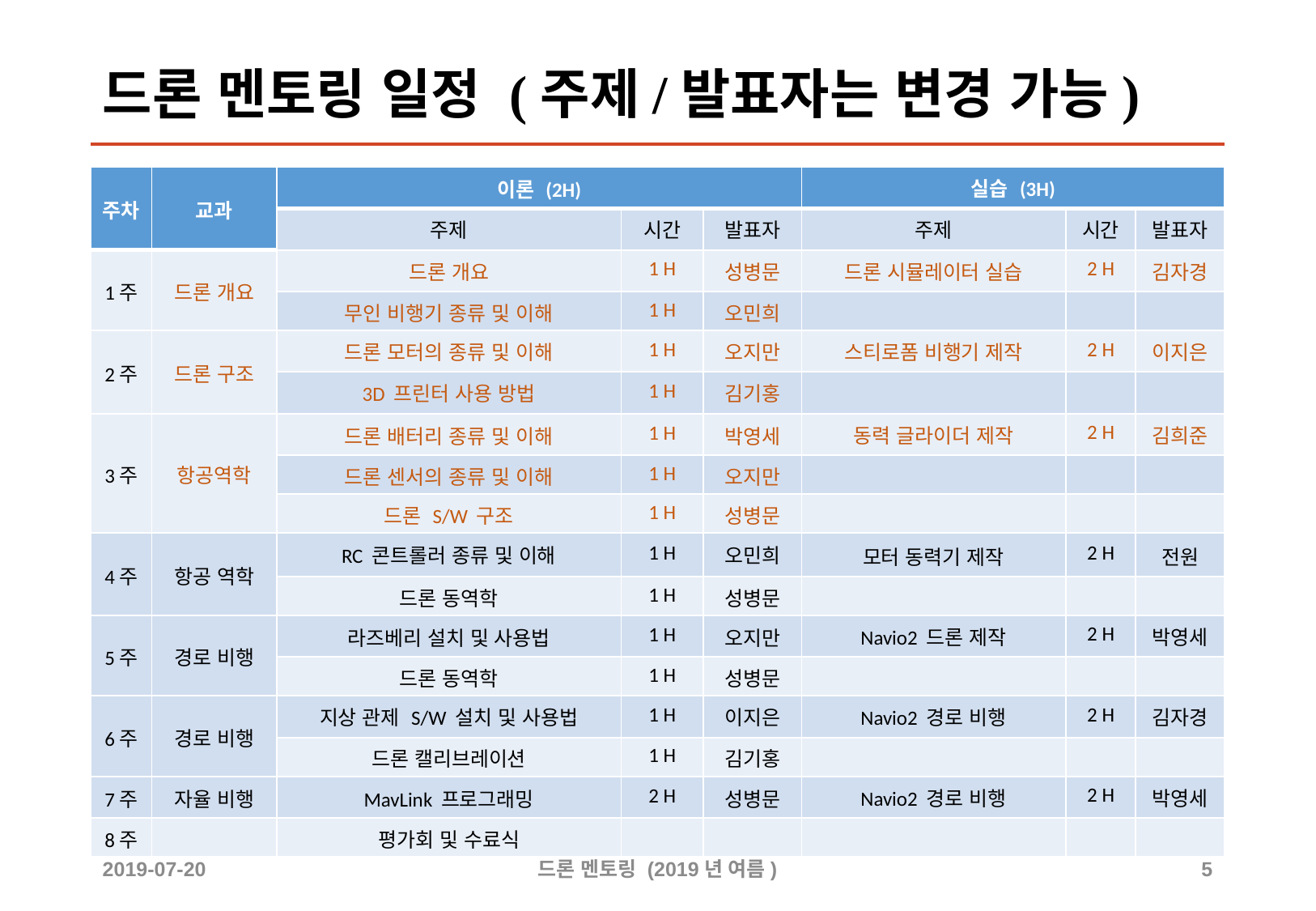

# 드론 멘토링 일정 (주제/발표자는 변경 가능)
| 주차 | 교과 | 이론 (2H) |  |  | 실습 (3H) |  |  |
| --- | --- | --- | --- | --- | --- | --- | --- |
|  |  | 주제 | 시간 | 발표자 | 주제 | 시간 | 발표자 |
| 1주 | 드론 개요 | 드론 개요 | 1 H | 성병문 | 드론 시뮬레이터 실습 | 2 H | 김자경 |
|  |  | 무인 비행기 종류 및 이해 | 1 H | 오민희 |  |  |  |
| 2주 | 드론 구조 | 드론 모터의 종류 및 이해 | 1 H | 오지만 | 스티로폼 비행기 제작 | 2 H | 이지은 |
|  |  | 3D 프린터 사용 방법 | 1 H | 김기홍 |  |  |  |
| 3주 | 항공역학 | 드론 배터리 종류 및 이해 | 1 H | 박영세 | 동력 글라이더 제작 | 2 H | 김희준 |
|  |  | 드론 센서의 종류 및 이해 | 1 H | 오지만 |  |  |  |
|  |  | 드론 S/W 구조 | 1 H | 성병문 |  |  |  |
| 4주 | 항공 역학 | RC 콘트롤러 종류 및 이해 | 1 H | 오민희 | 모터 동력기 제작 | 2 H | 전원 |
|  |  | 드론 동역학 | 1 H | 성병문 |  |  |  |
| 5주 | 경로 비행 | 라즈베리 설치 및 사용법 | 1 H | 오지만 | Navio2 드론 제작 | 2 H | 박영세 |
|  |  | 드론 동역학 | 1 H | 성병문 |  |  |  |
| 6주 | 경로 비행 | 지상 관제 S/W 설치 및 사용법 | 1 H | 이지은 | Navio2 경로 비행 | 2 H | 김자경 |
|  |  | 드론 캘리브레이션 | 1 H | 김기홍 |  |  |  |
| 7주 | 자율 비행 | MavLink 프로그래밍 | 2 H | 성병문 | Navio2 경로 비행 | 2 H | 박영세 |
| 8주 |  | 평가회 및 수료식 |  |  |  |  |  |
2019-07-20
드론 멘토링 (2019년 여름)
5